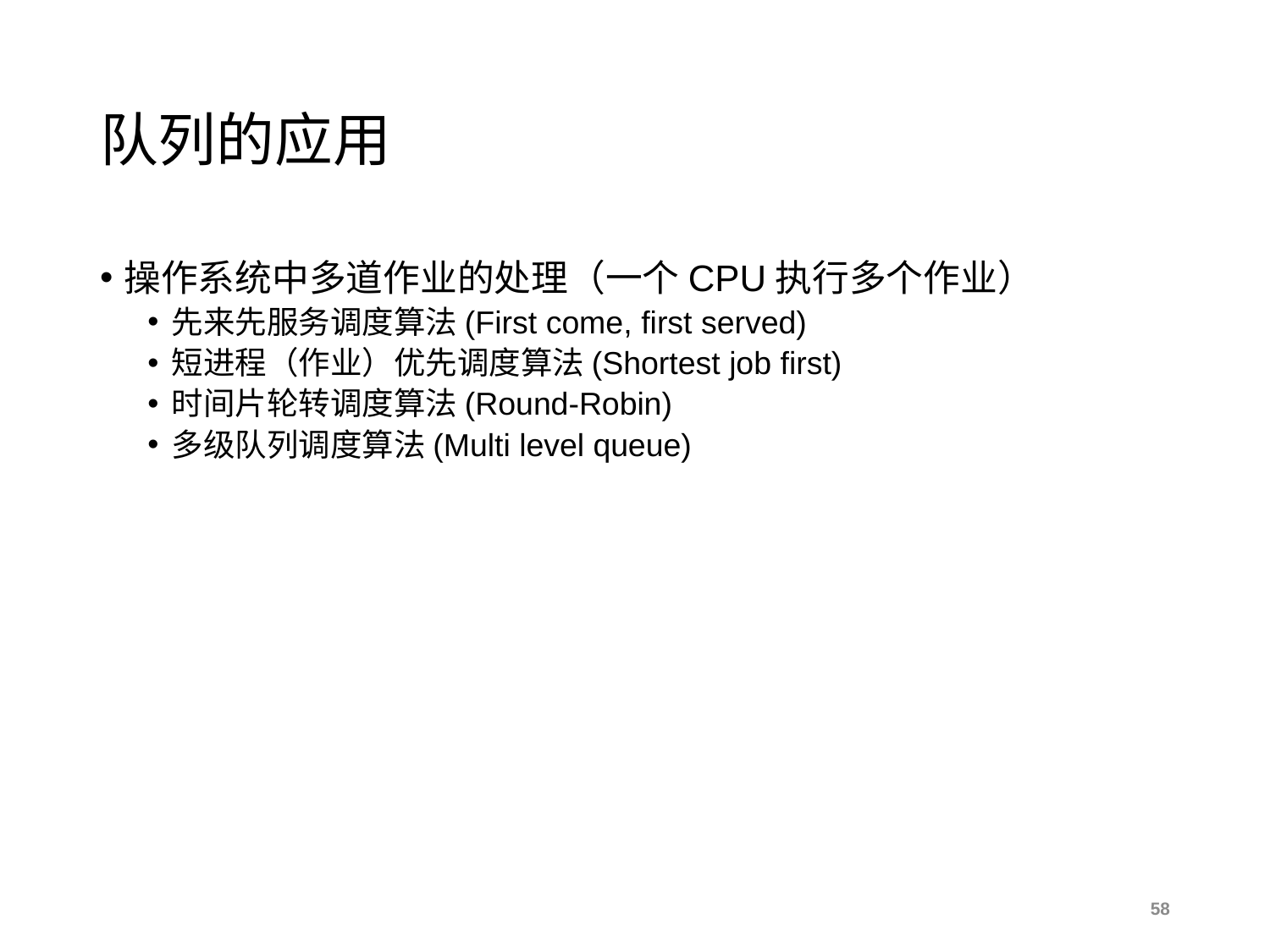

# 队列的应用
操作系统中多道作业的处理（一个CPU执行多个作业）
先来先服务调度算法(First come, first served)
短进程（作业）优先调度算法(Shortest job first)
时间片轮转调度算法(Round-Robin)
多级队列调度算法(Multi level queue)
58